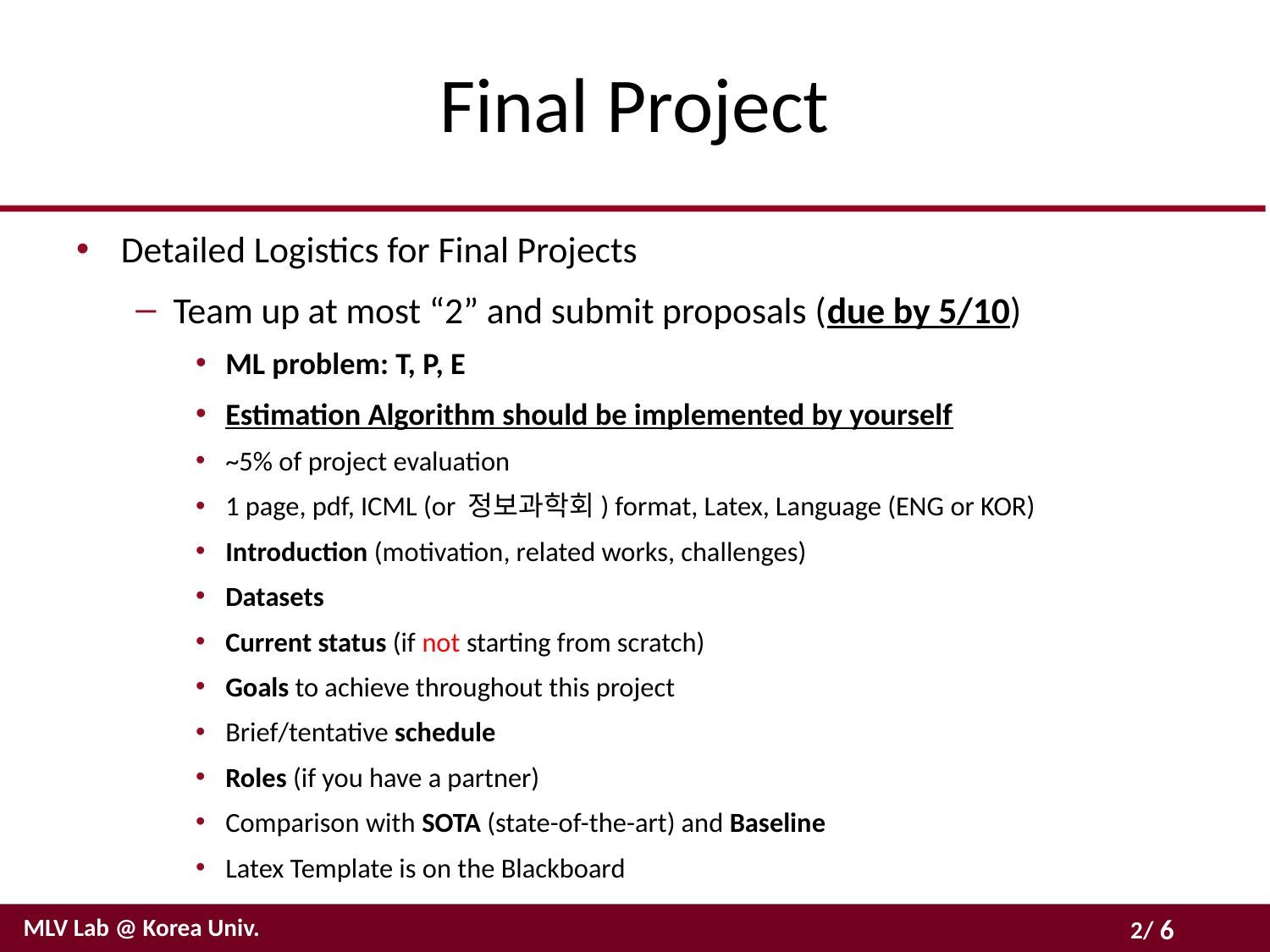

# Final Project
Detailed Logistics for Final Projects
Team up at most “2” and submit proposals (due by 5/10)
ML problem: T, P, E
Estimation Algorithm should be implemented by yourself
~5% of project evaluation
1 page, pdf, ICML (or 정보과학회) format, Latex, Language (ENG or KOR)
Introduction (motivation, related works, challenges)
Datasets
Current status (if not starting from scratch)
Goals to achieve throughout this project
Brief/tentative schedule
Roles (if you have a partner)
Comparison with SOTA (state-of-the-art) and Baseline
Latex Template is on the Blackboard
6